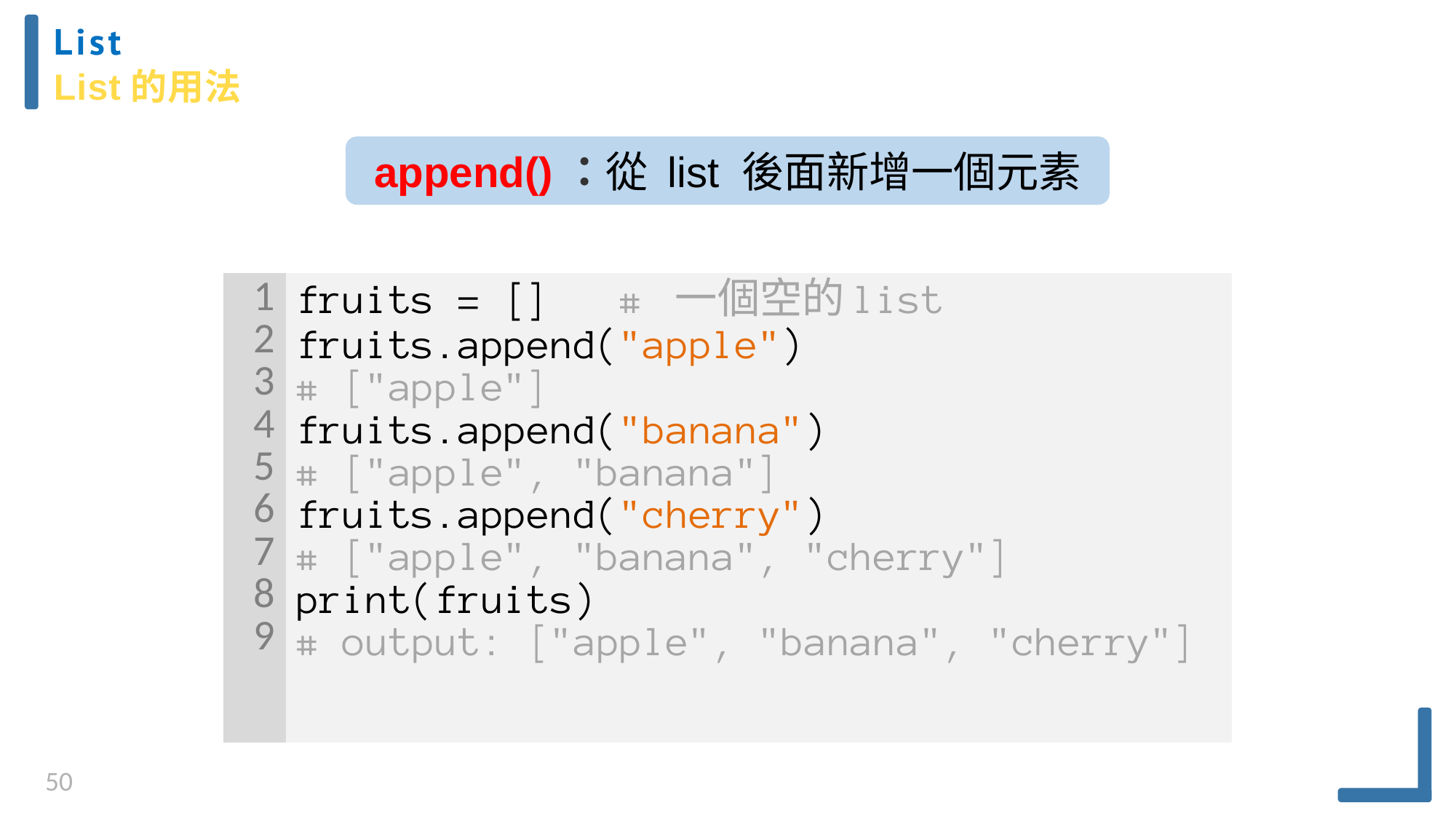

List
List的用法
append()：從 list 後面新增一個元素
| 1 23456 78 9 | fruits = [] # 一個空的list fruits.append("apple") # ["apple"] fruits.append("banana") # ["apple", "banana"] fruits.append("cherry") # ["apple", "banana", "cherry"] print(fruits) # output: ["apple", "banana", "cherry"] |
| --- | --- |

50